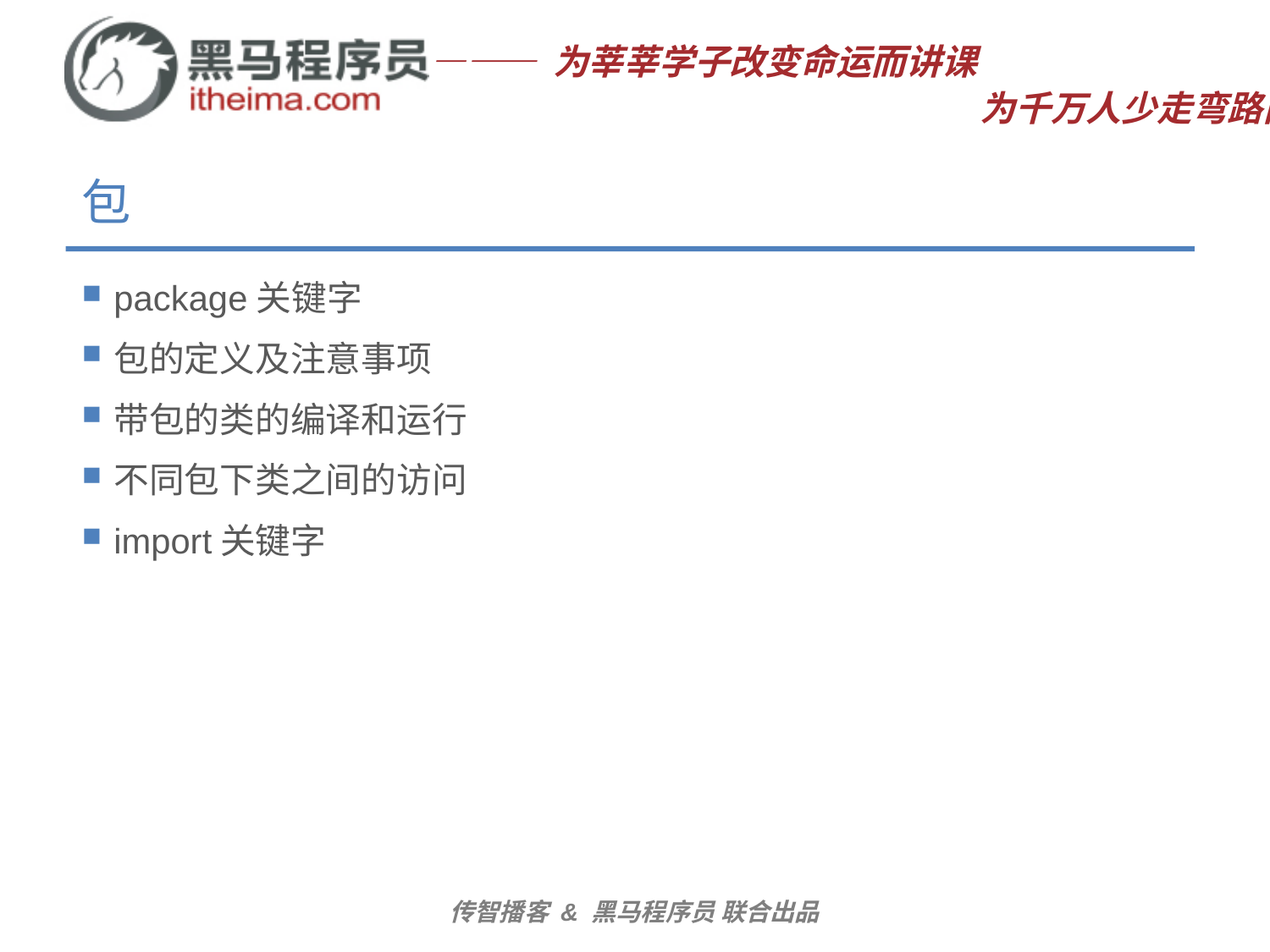

# 包
package关键字
包的定义及注意事项
带包的类的编译和运行
不同包下类之间的访问
import关键字